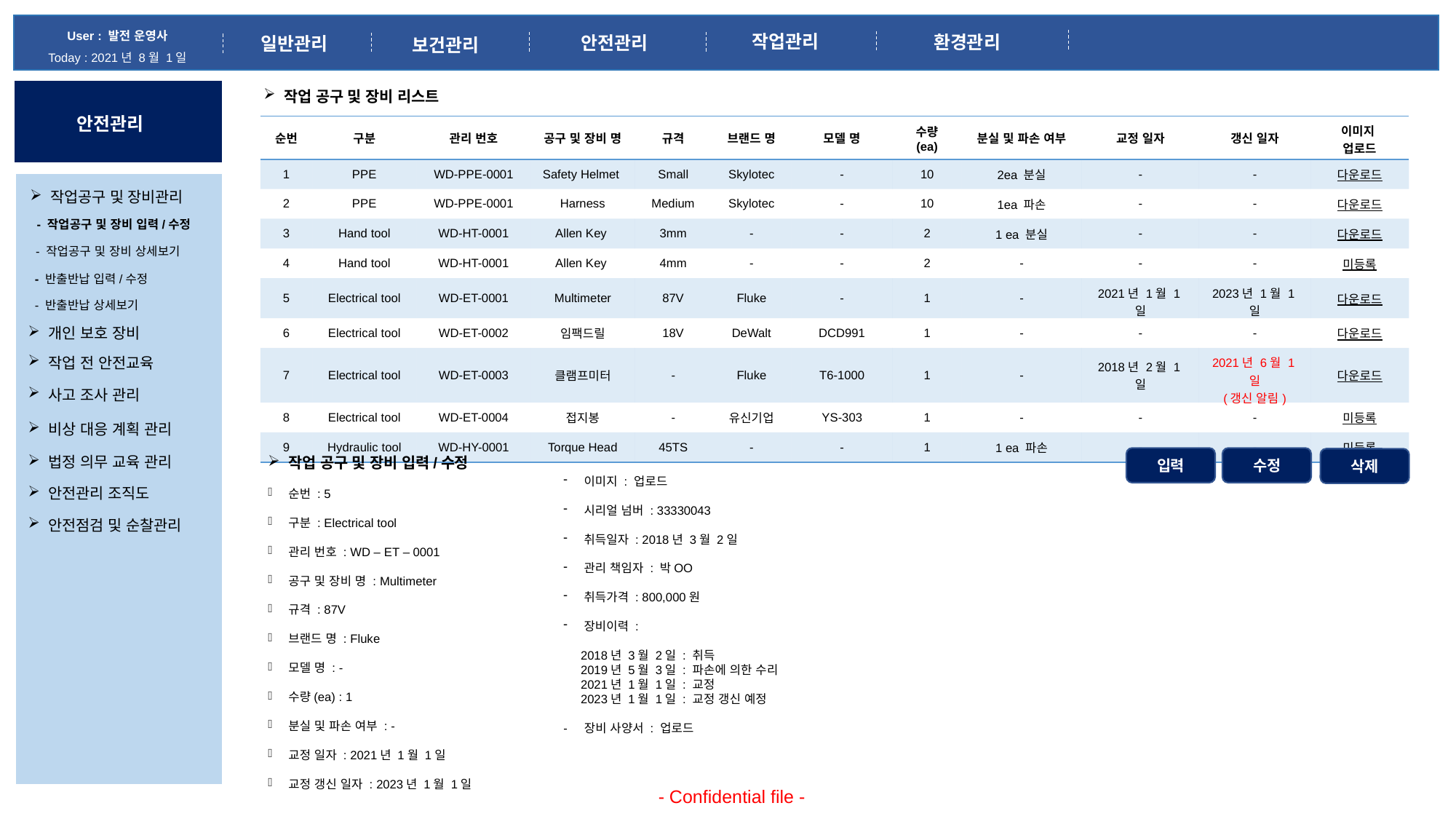

User : 발전 운영사
Today : 2021년 8월 1일
작업관리
환경관리
안전관리
일반관리
보건관리

작업 공구 및 장비 리스트
안전관리
| 순번 | 구분 | 관리 번호 | 공구 및 장비 명 | 규격 | 브랜드 명 | 모델 명 | 수량 (ea) | 분실 및 파손 여부 | 교정 일자 | 갱신 일자 | 이미지 업로드 |
| --- | --- | --- | --- | --- | --- | --- | --- | --- | --- | --- | --- |
| 1 | PPE | WD-PPE-0001 | Safety Helmet | Small | Skylotec | - | 10 | 2ea 분실 | - | - | 다운로드 |
| 2 | PPE | WD-PPE-0001 | Harness | Medium | Skylotec | - | 10 | 1ea 파손 | - | - | 다운로드 |
| 3 | Hand tool | WD-HT-0001 | Allen Key | 3mm | - | - | 2 | 1 ea 분실 | - | - | 다운로드 |
| 4 | Hand tool | WD-HT-0001 | Allen Key | 4mm | - | - | 2 | - | - | - | 미등록 |
| 5 | Electrical tool | WD-ET-0001 | Multimeter | 87V | Fluke | - | 1 | - | 2021년 1월 1일 | 2023년 1월 1일 | 다운로드 |
| 6 | Electrical tool | WD-ET-0002 | 임팩드릴 | 18V | DeWalt | DCD991 | 1 | - | - | - | 다운로드 |
| 7 | Electrical tool | WD-ET-0003 | 클램프미터 | - | Fluke | T6-1000 | 1 | - | 2018년 2월 1일 | 2021년 6월 1일 (갱신 알림) | 다운로드 |
| 8 | Electrical tool | WD-ET-0004 | 접지봉 | - | 유신기업 | YS-303 | 1 | - | - | - | 미등록 |
| 9 | Hydraulic tool | WD-HY-0001 | Torque Head | 45TS | - | - | 1 | 1 ea 파손 | - | - | 미등록 |

작업공구 및 장비관리
- 작업공구 및 장비 입력/수정
- 작업공구 및 장비 상세보기
- 반출반납 입력/수정
- 반출반납 상세보기
개인 보호 장비

작업 전 안전교육
사고 조사 관리
비상 대응 계획 관리
법정 의무 교육 관리
작업 공구 및 장비 입력/수정

순번 : 5

구분 : Electrical tool

관리 번호 : WD – ET – 0001

공구 및 장비 명 : Multimeter

규격 : 87V

브랜드 명 : Fluke

모델 명 : -

수량(ea) : 1

분실 및 파손 여부 : -

교정 일자 : 2021년 1월 1일

교정 갱신 일자 : 2023년 1월 1일
입력
수정
삭제

이미지 : 업로드

시리얼 넘버 : 33330043

취득일자 : 2018년 3월 2일

관리 책임자 : 박OO

취득가격 : 800,000원

장비이력 :

     2018년 3월 2일 : 취득
     2019년 5월 3일 : 파손에 의한 수리
     2021년 1월 1일 : 교정
     2023년 1월 1일 : 교정 갱신 예정

-    장비 사양서 : 업로드

안전관리 조직도
안전점검 및 순찰관리
- Confidential file -